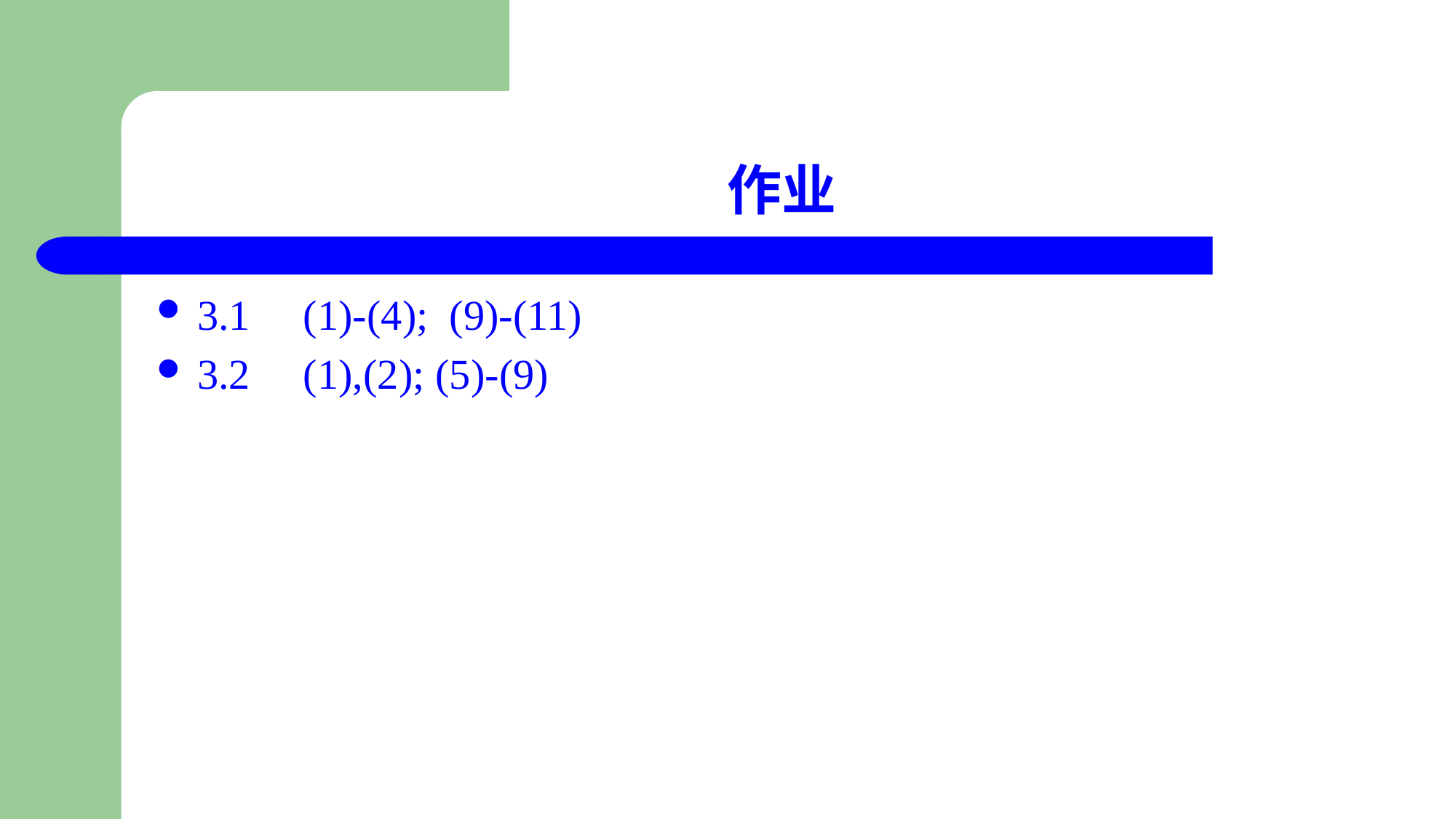

# 作业
3.1     (1)-(4);  (9)-(11)
3.2     (1),(2); (5)-(9)